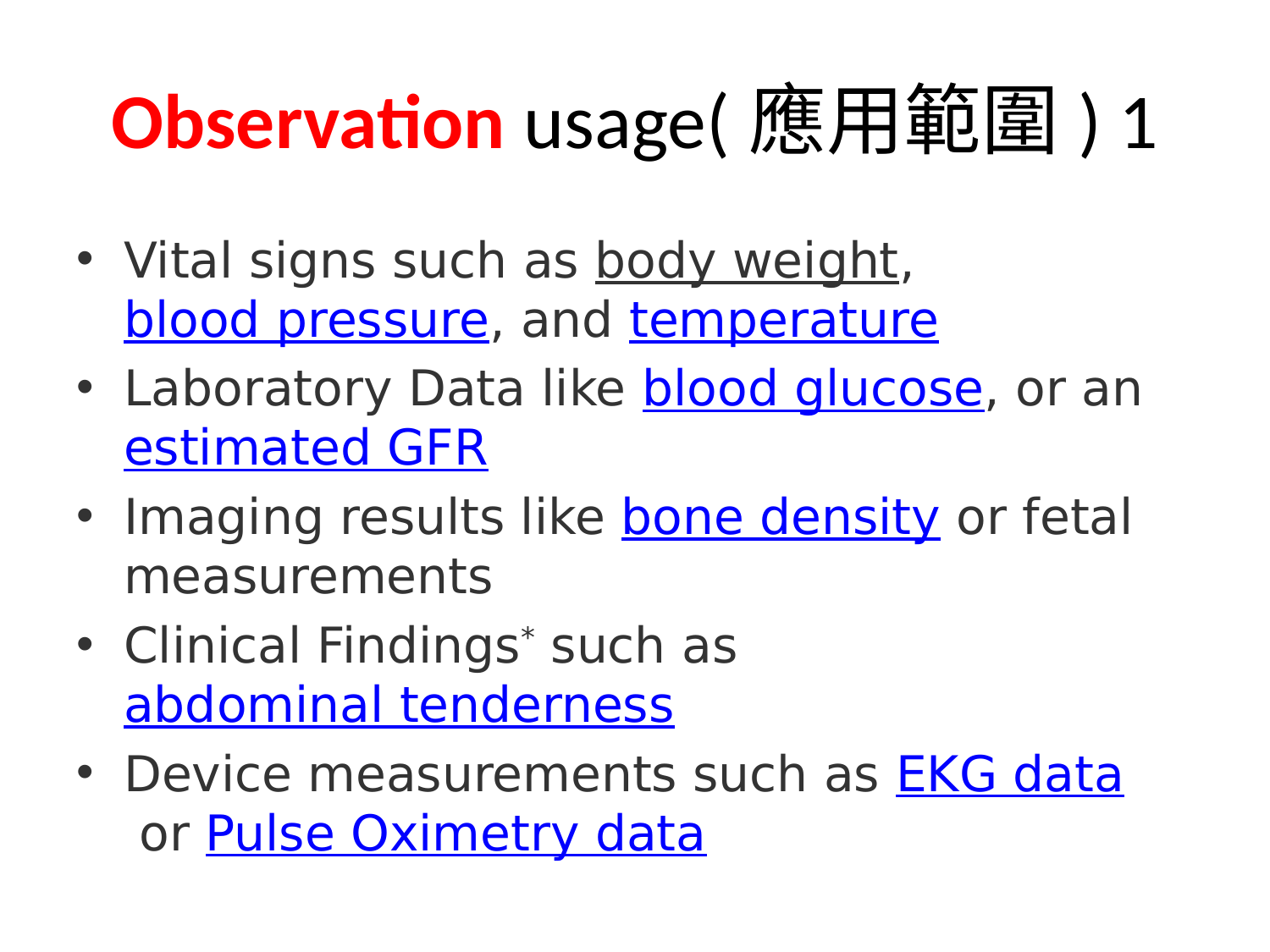

# Observation usage(應用範圍) 1
Vital signs such as body weight, blood pressure, and temperature
Laboratory Data like blood glucose, or an estimated GFR
Imaging results like bone density or fetal measurements
Clinical Findings* such as abdominal tenderness
Device measurements such as EKG data or Pulse Oximetry data